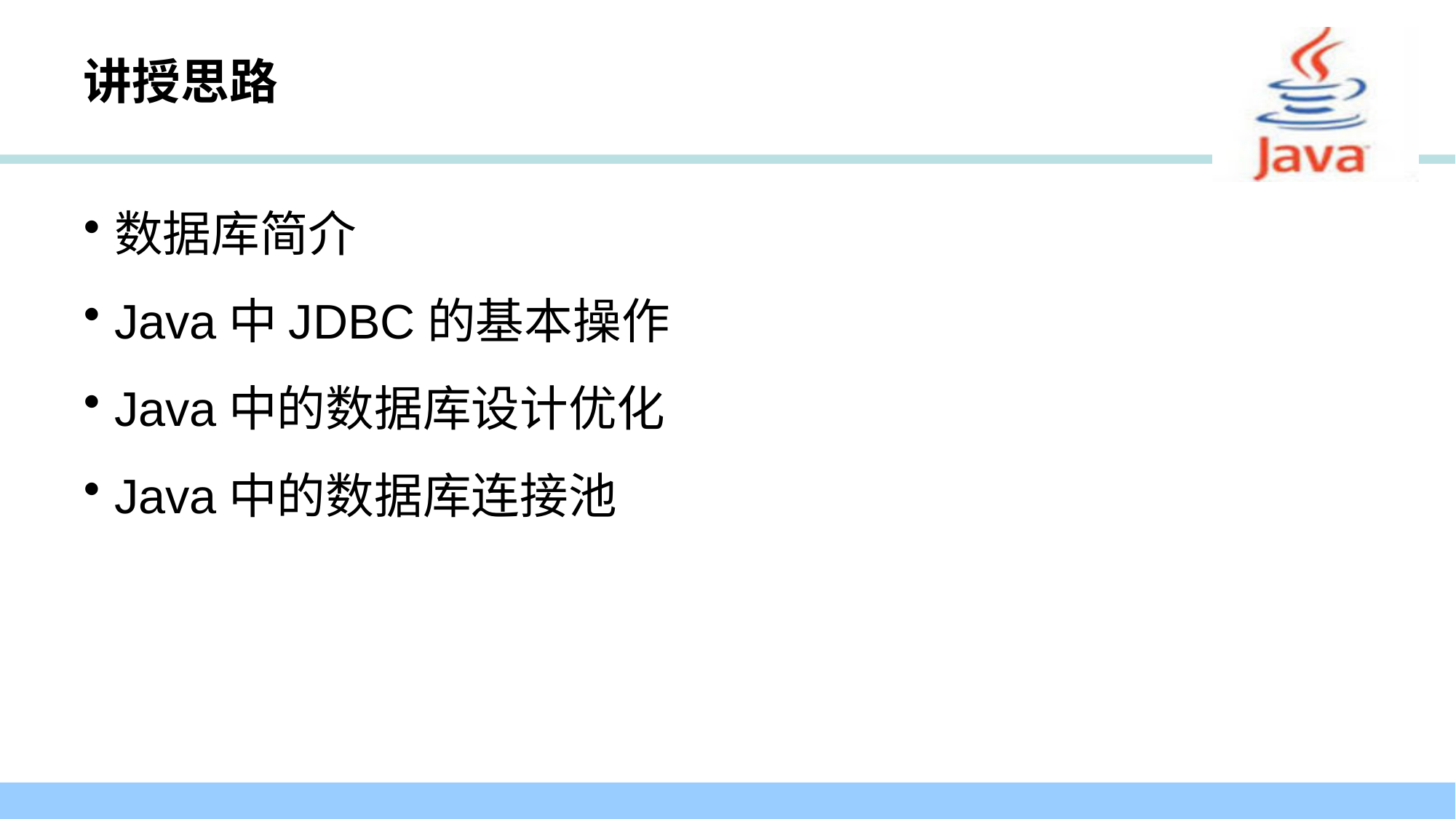

# 讲授思路
数据库简介
Java中JDBC的基本操作
Java中的数据库设计优化
Java中的数据库连接池